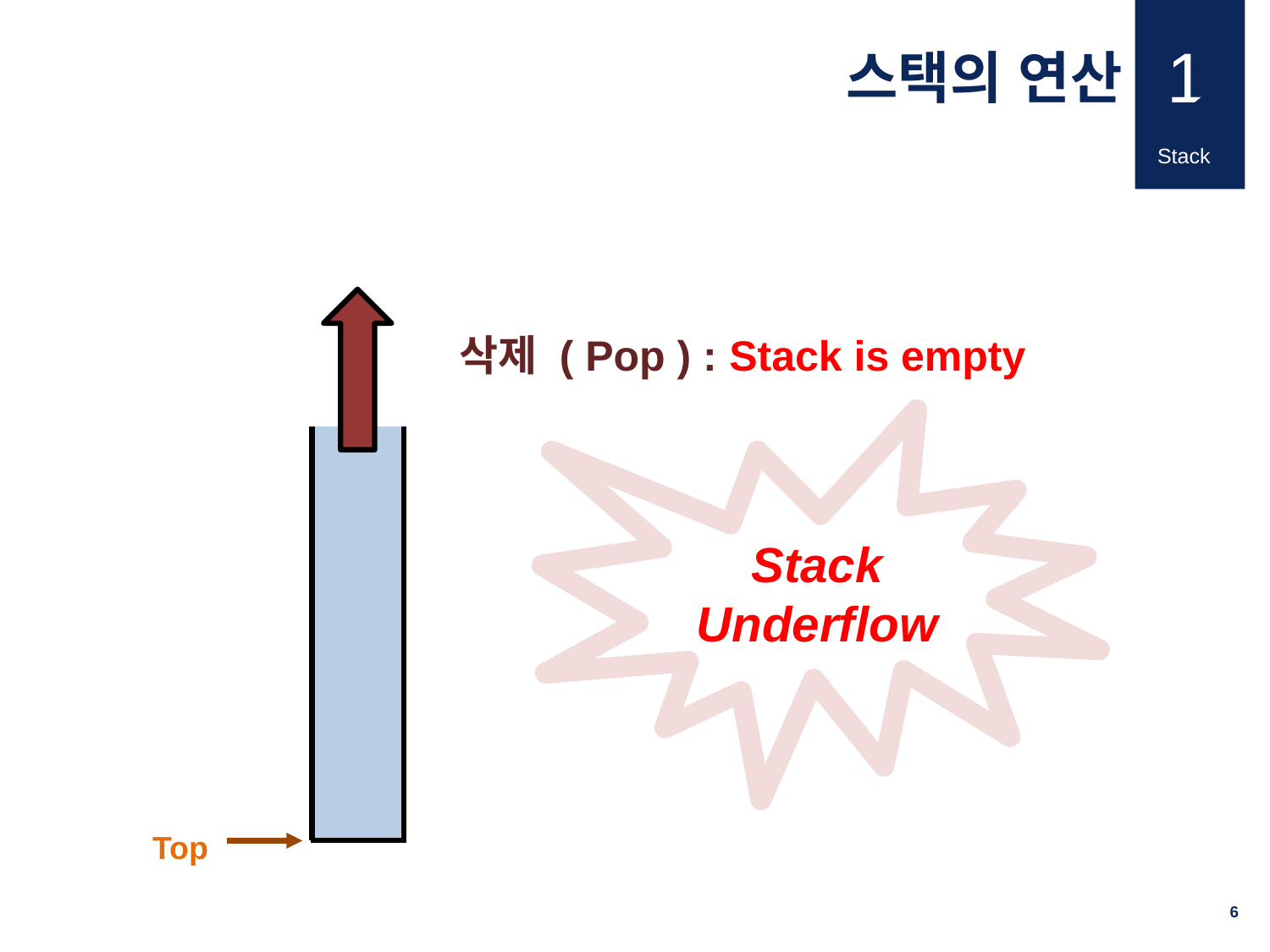

1

스택의 연산
Stack

삭제 ( Pop ) : Stack is empty
Stack Underflow

Top
6